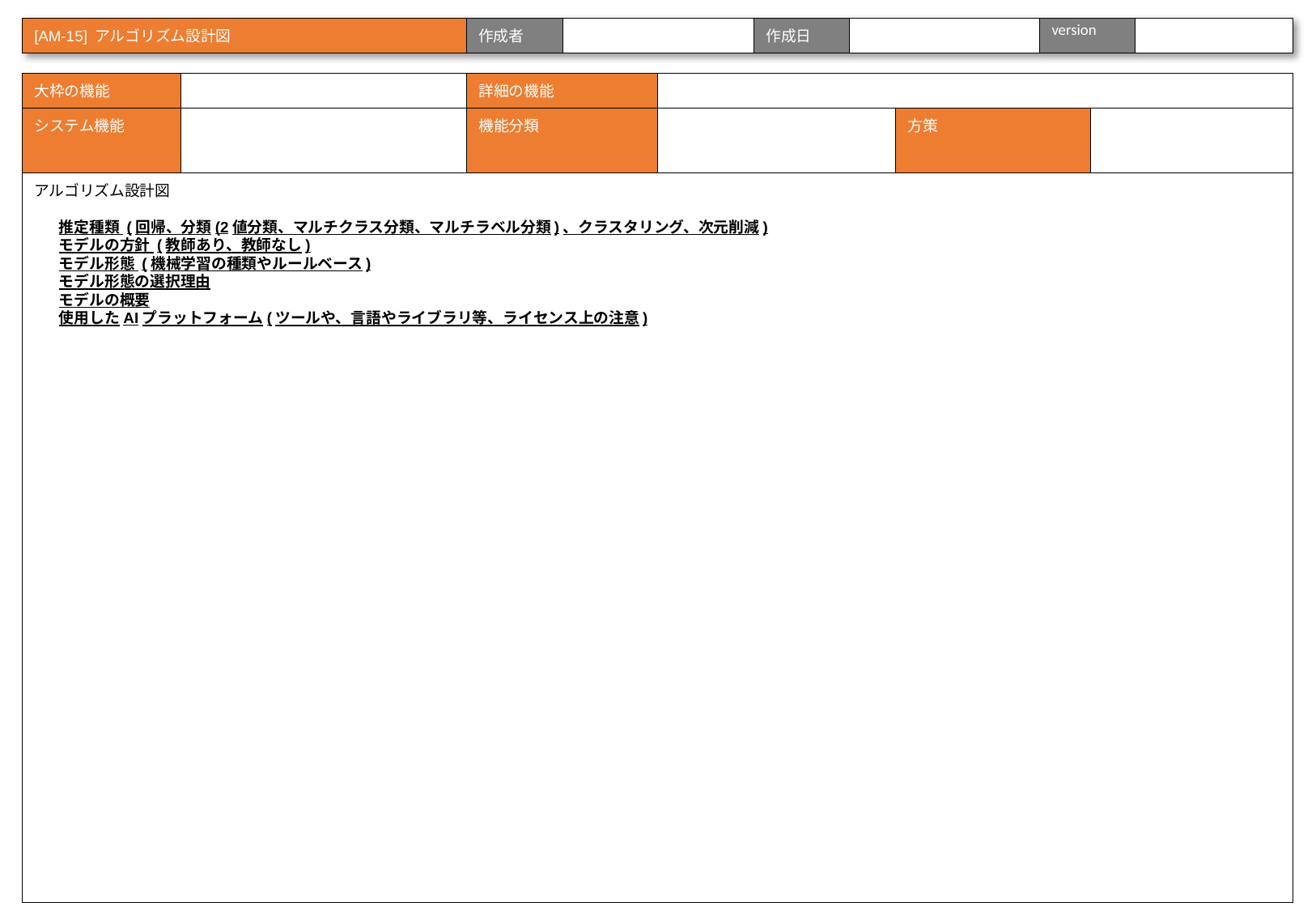

推定種類 (回帰、分類(2値分類、マルチクラス分類、マルチラベル分類)、クラスタリング、次元削減)
モデルの方針 (教師あり、教師なし)
モデル形態 (機械学習の種類やルールベース)
モデル形態の選択理由
モデルの概要
使用したAIプラットフォーム(ツールや、言語やライブラリ等、ライセンス上の注意)